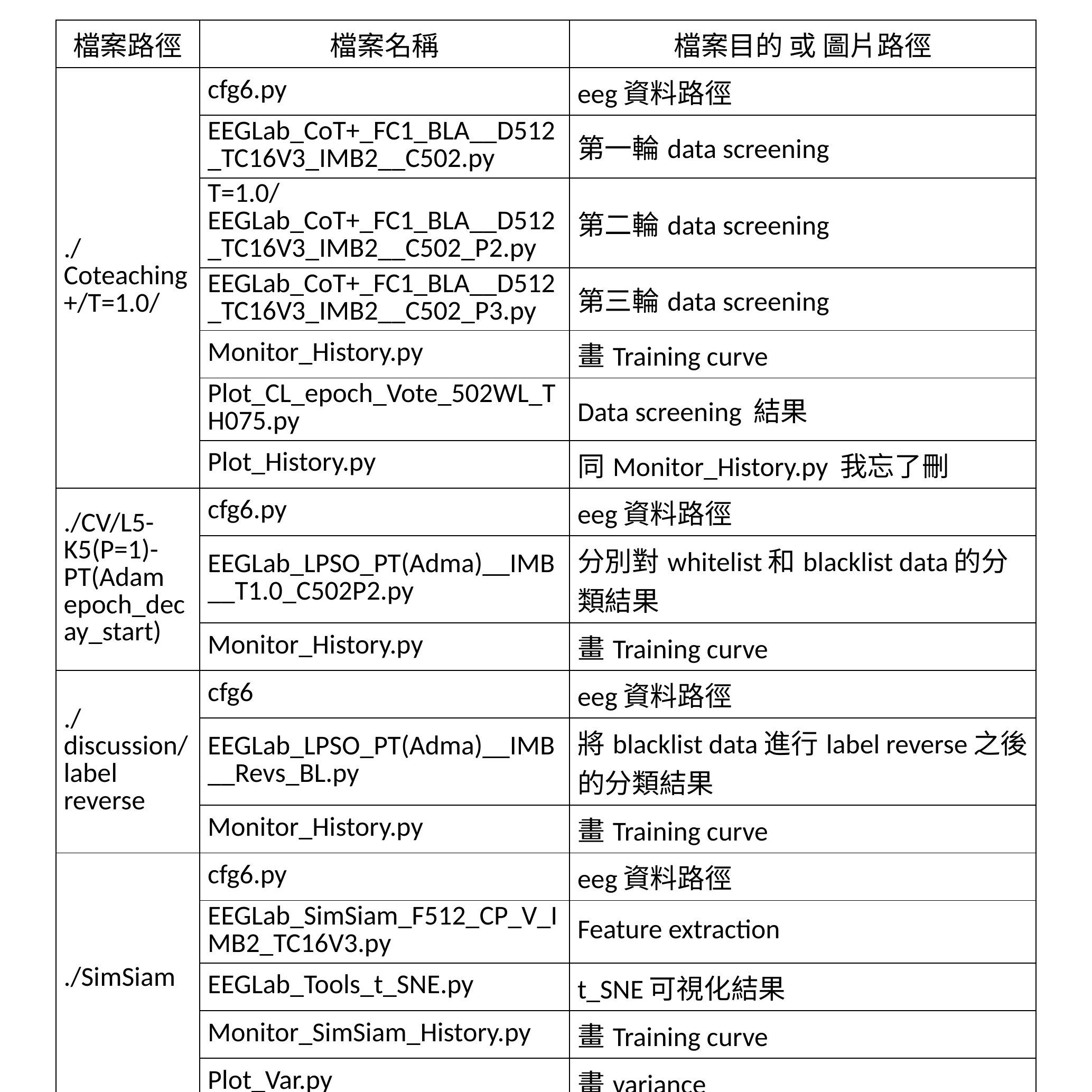

| 檔案路徑 | 檔案名稱 | 檔案目的 或 圖片路徑 |
| --- | --- | --- |
| ./Coteaching+/T=1.0/ | cfg6.py | eeg資料路徑 |
| Step2 | EEGLab\_CoT+\_FC1\_BLA\_\_D512\_TC16V3\_IMB2\_\_C502.py | 第一輪data screening |
| Step3 | T=1.0/EEGLab\_CoT+\_FC1\_BLA\_\_D512\_TC16V3\_IMB2\_\_C502\_P2.py | 第二輪data screening |
|  | EEGLab\_CoT+\_FC1\_BLA\_\_D512\_TC16V3\_IMB2\_\_C502\_P3.py | 第三輪data screening |
|  | Monitor\_History.py | 畫Training curve |
|  | Plot\_CL\_epoch\_Vote\_502WL\_TH075.py | Data screening 結果 |
|  | Plot\_History.py | 同Monitor\_History.py 我忘了刪 |
| ./CV/L5-K5(P=1)-PT(Adam epoch\_decay\_start) | cfg6.py | eeg資料路徑 |
|  | EEGLab\_LPSO\_PT(Adma)\_\_IMB\_\_T1.0\_C502P2.py | 分別對whitelist和blacklist data的分類結果 |
|  | Monitor\_History.py | 畫Training curve |
| ./discussion/label reverse | cfg6 | eeg資料路徑 |
|  | EEGLab\_LPSO\_PT(Adma)\_\_IMB\_\_Revs\_BL.py | 將blacklist data進行label reverse之後的分類結果 |
|  | Monitor\_History.py | 畫Training curve |
| ./SimSiam | cfg6.py | eeg資料路徑 |
|  | EEGLab\_SimSiam\_F512\_CP\_V\_IMB2\_TC16V3.py | Feature extraction |
|  | EEGLab\_Tools\_t\_SNE.py | t\_SNE可視化結果 |
|  | Monitor\_SimSiam\_History.py | 畫Training curve |
|  | Plot\_Var.py | 畫variance |